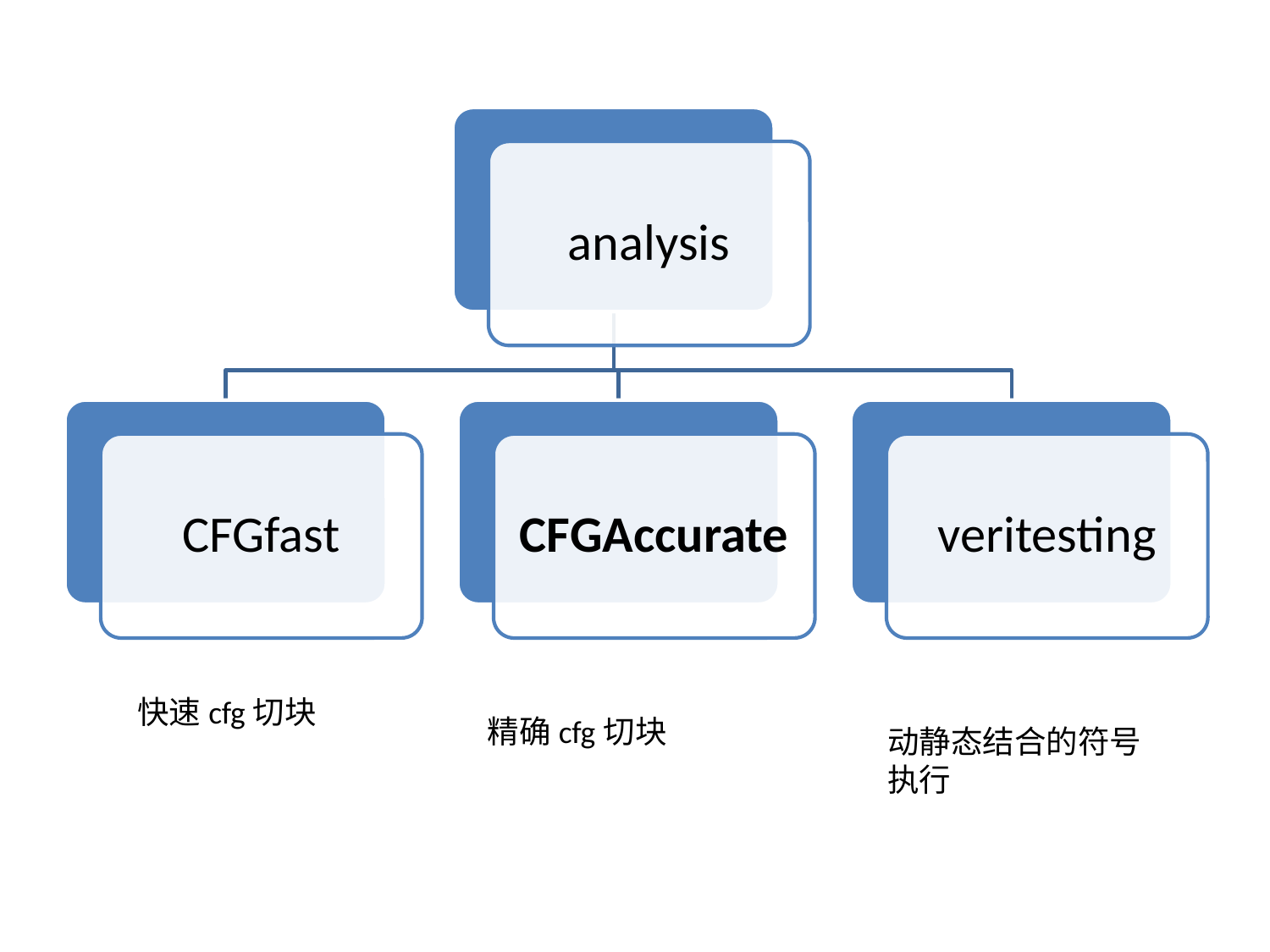

analysis
CFGfast
CFGAccurate
veritesting
快速cfg切块
精确cfg切块
动静态结合的符号执行